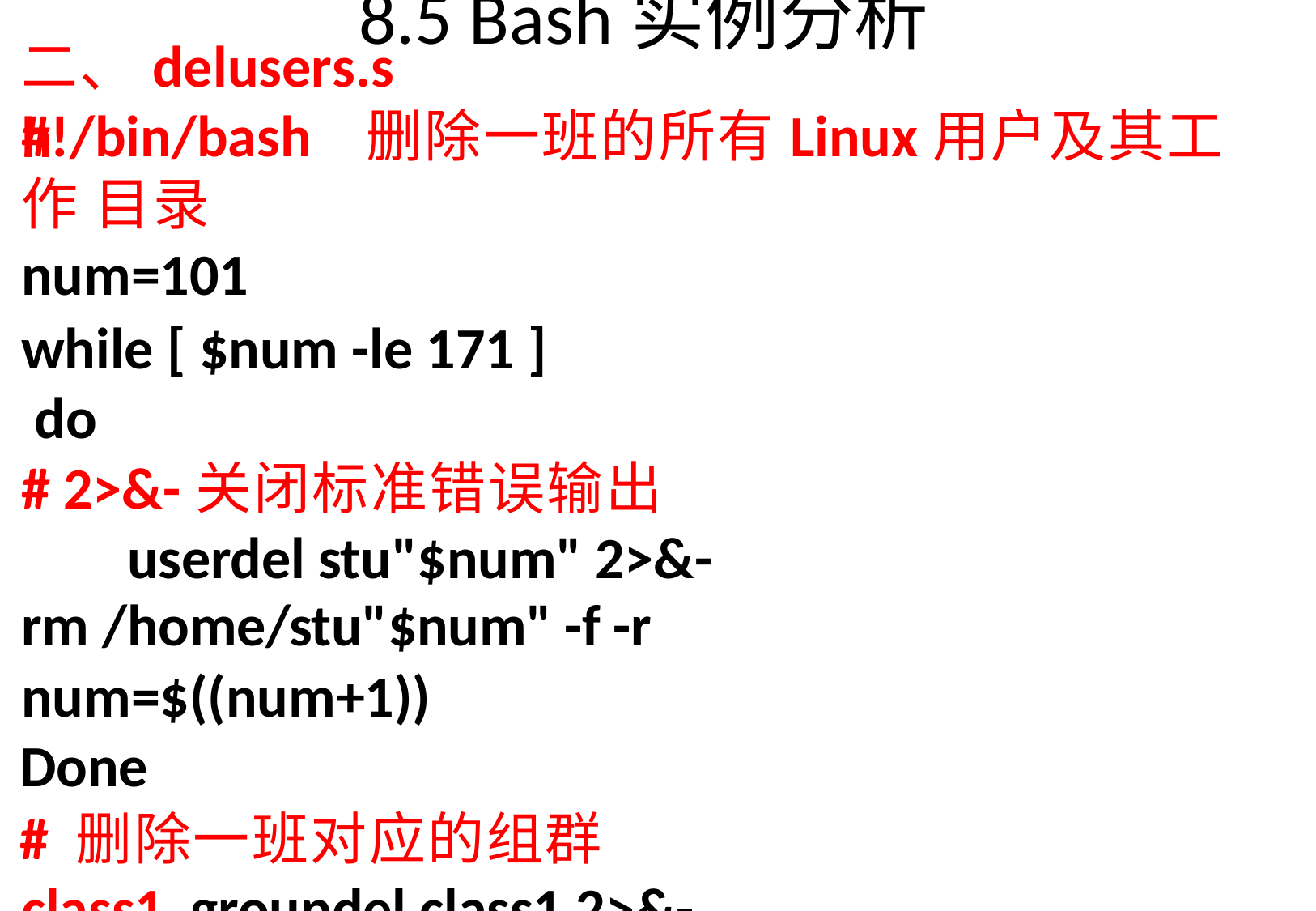

# 8.5 Bash实例分析
二、delusers.sh
#!/bin/bash	删除一班的所有Linux用户及其工作 目录
num=101
while [ $num -le 171 ]  do
# 2>&-关闭标准错误输出 userdel stu"$num" 2>&-
rm /home/stu"$num" -f -r
num=$((num+1))
Done
# 删除一班对应的组群class1  groupdel class1 2>&-